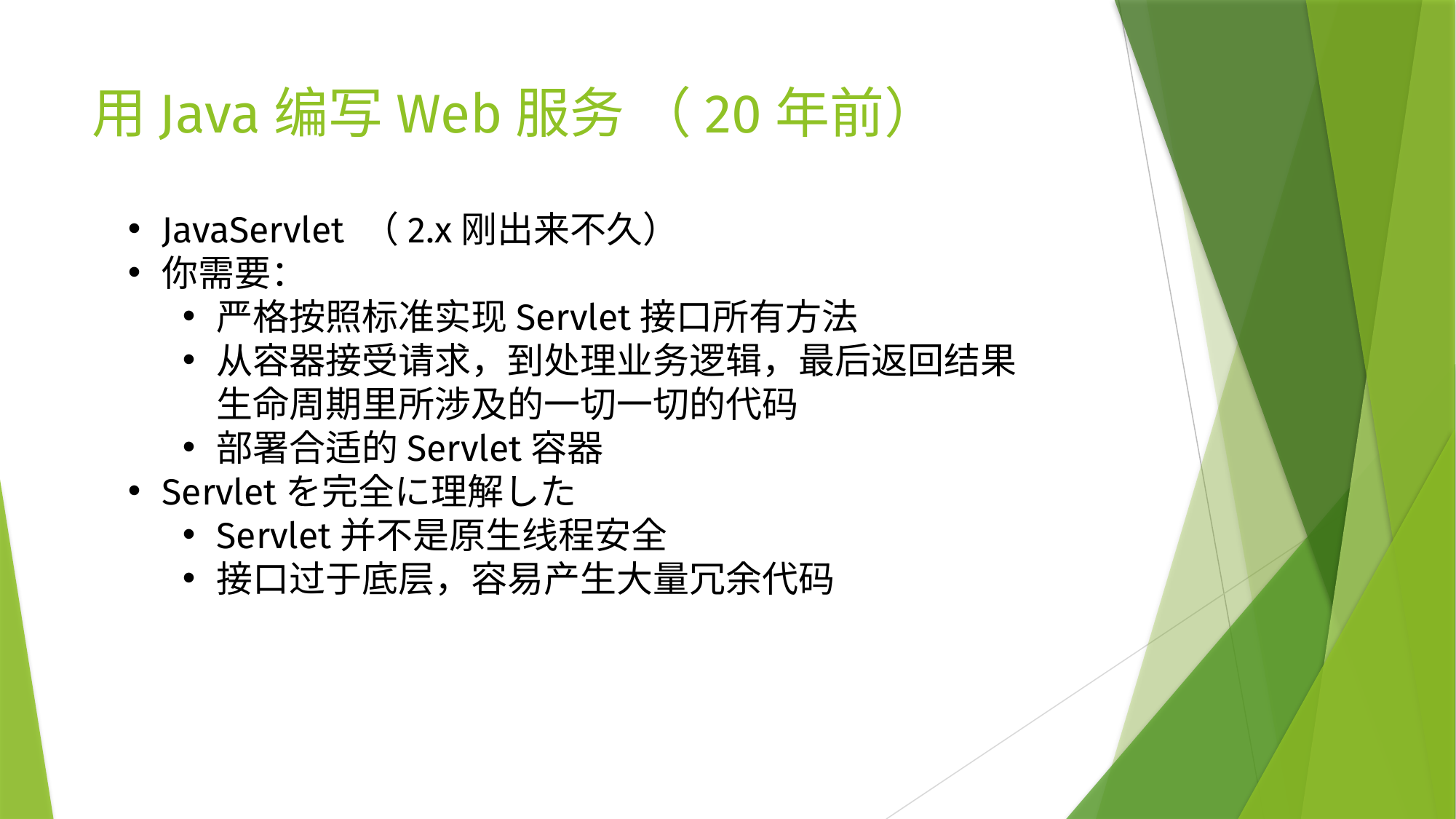

# 用Java编写Web服务 （20年前）
JavaServlet （2.x刚出来不久）
你需要：
严格按照标准实现Servlet接口所有方法
从容器接受请求，到处理业务逻辑，最后返回结果
生命周期里所涉及的一切一切的代码
部署合适的Servlet容器
Servletを完全に理解した
Servlet并不是原生线程安全
接口过于底层，容易产生大量冗余代码